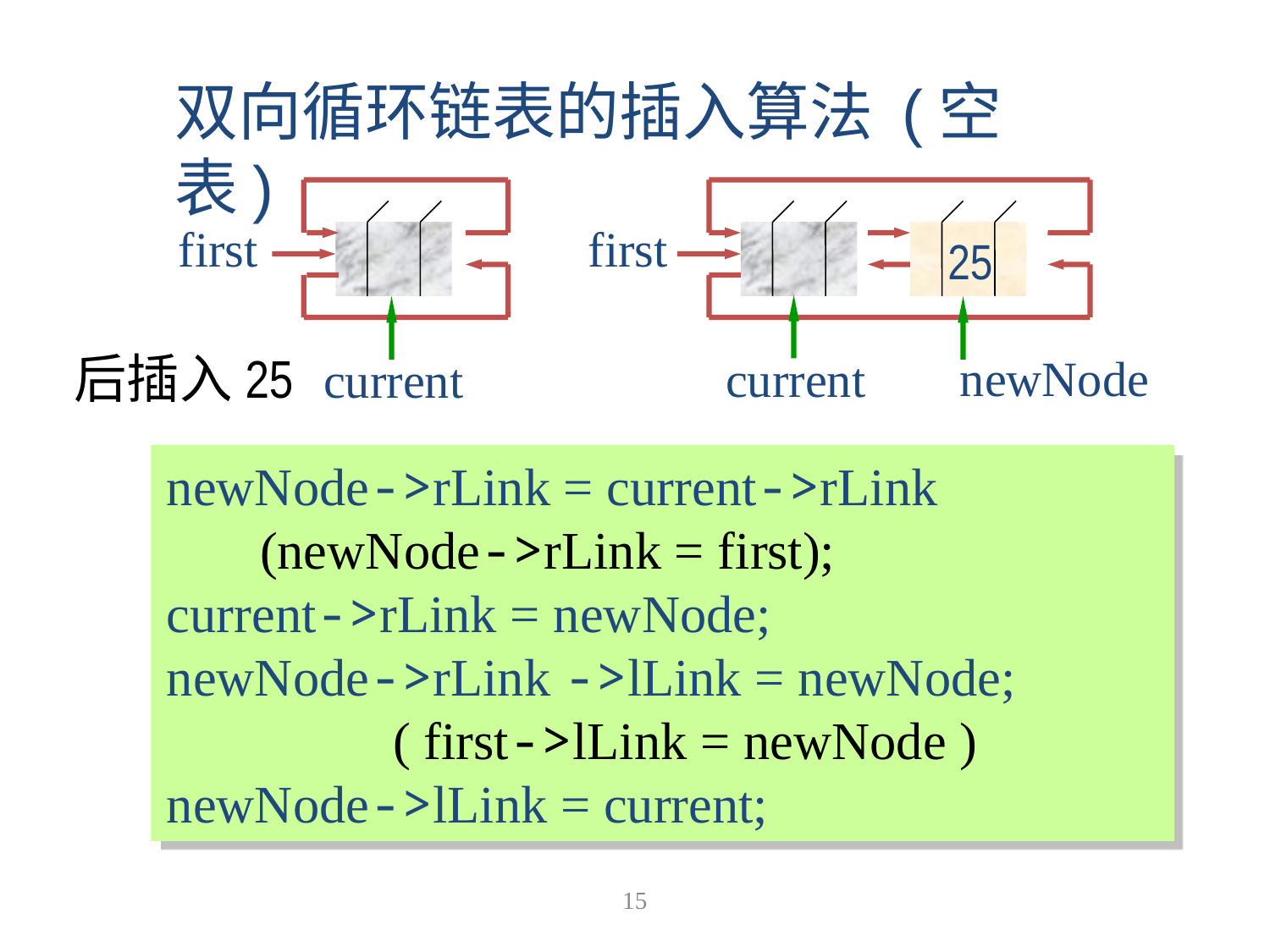

双向循环链表的插入算法 (空表)

first
first

25

后插入25
newNode
current
current
newNode->rLink = current->rLink
       (newNode->rLink = first);
current->rLink = newNode;
newNode->rLink ->lLink = newNode;
                 ( first->lLink = newNode )
newNode->lLink = current;
15